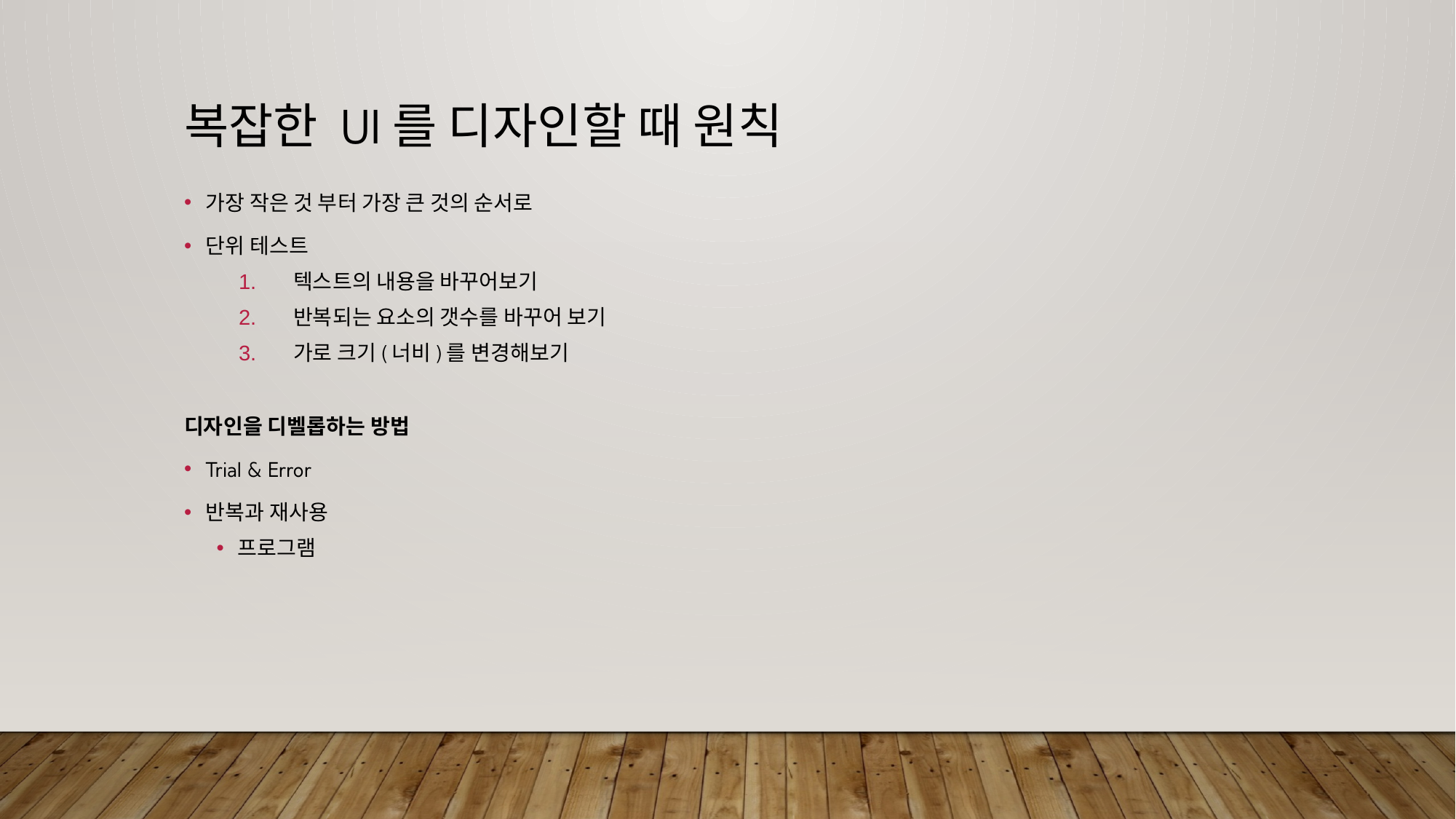

# 복잡한 UI를 디자인할 때 원칙
가장 작은 것 부터 가장 큰 것의 순서로
단위 테스트
텍스트의 내용을 바꾸어보기
반복되는 요소의 갯수를 바꾸어 보기
가로 크기(너비)를 변경해보기
디자인을 디벨롭하는 방법
Trial & Error
반복과 재사용
프로그램